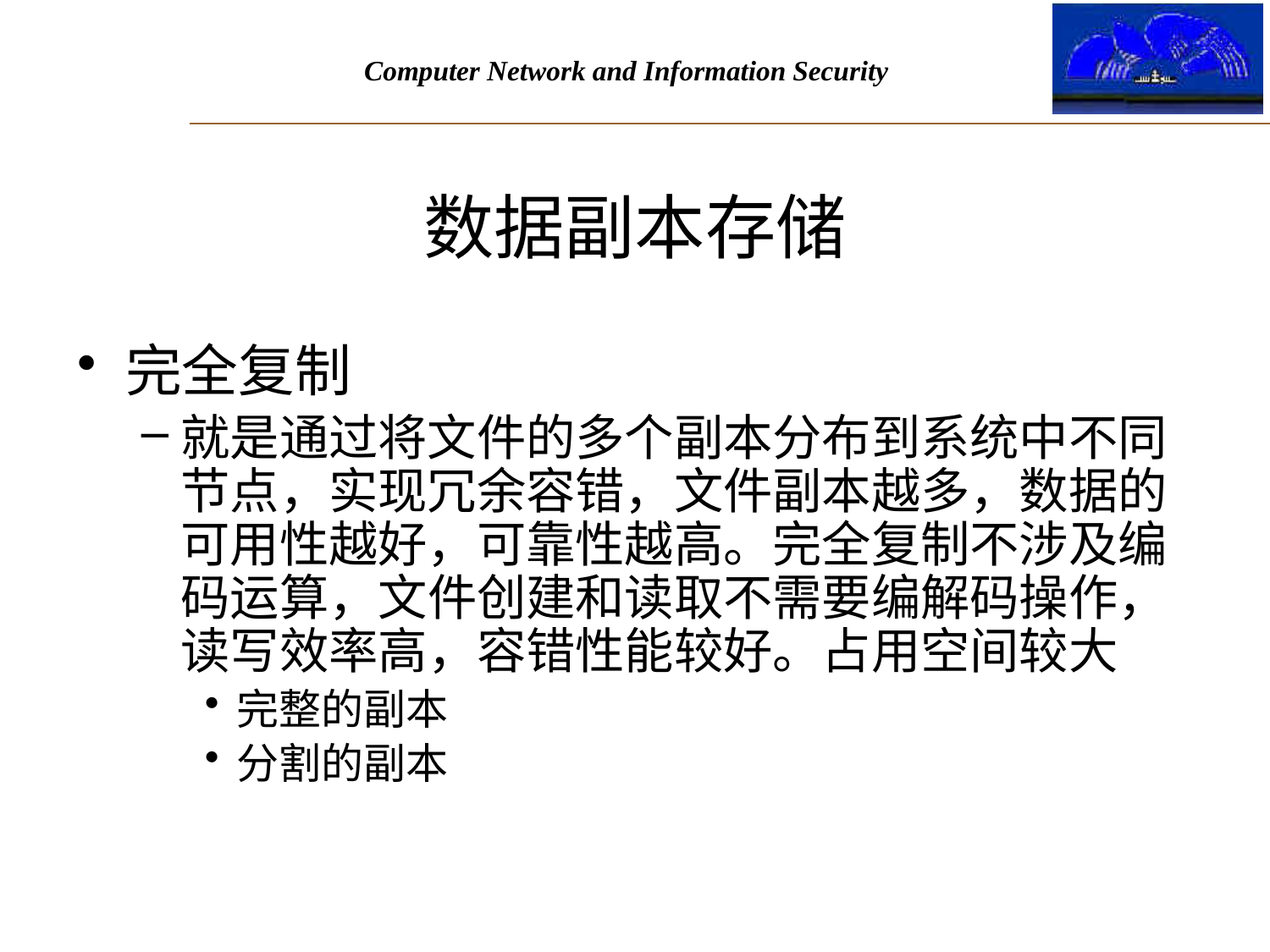

# 数据副本存储
完全复制
就是通过将文件的多个副本分布到系统中不同节点，实现冗余容错，文件副本越多，数据的可用性越好，可靠性越高。完全复制不涉及编码运算，文件创建和读取不需要编解码操作，读写效率高，容错性能较好。占用空间较大
完整的副本
分割的副本